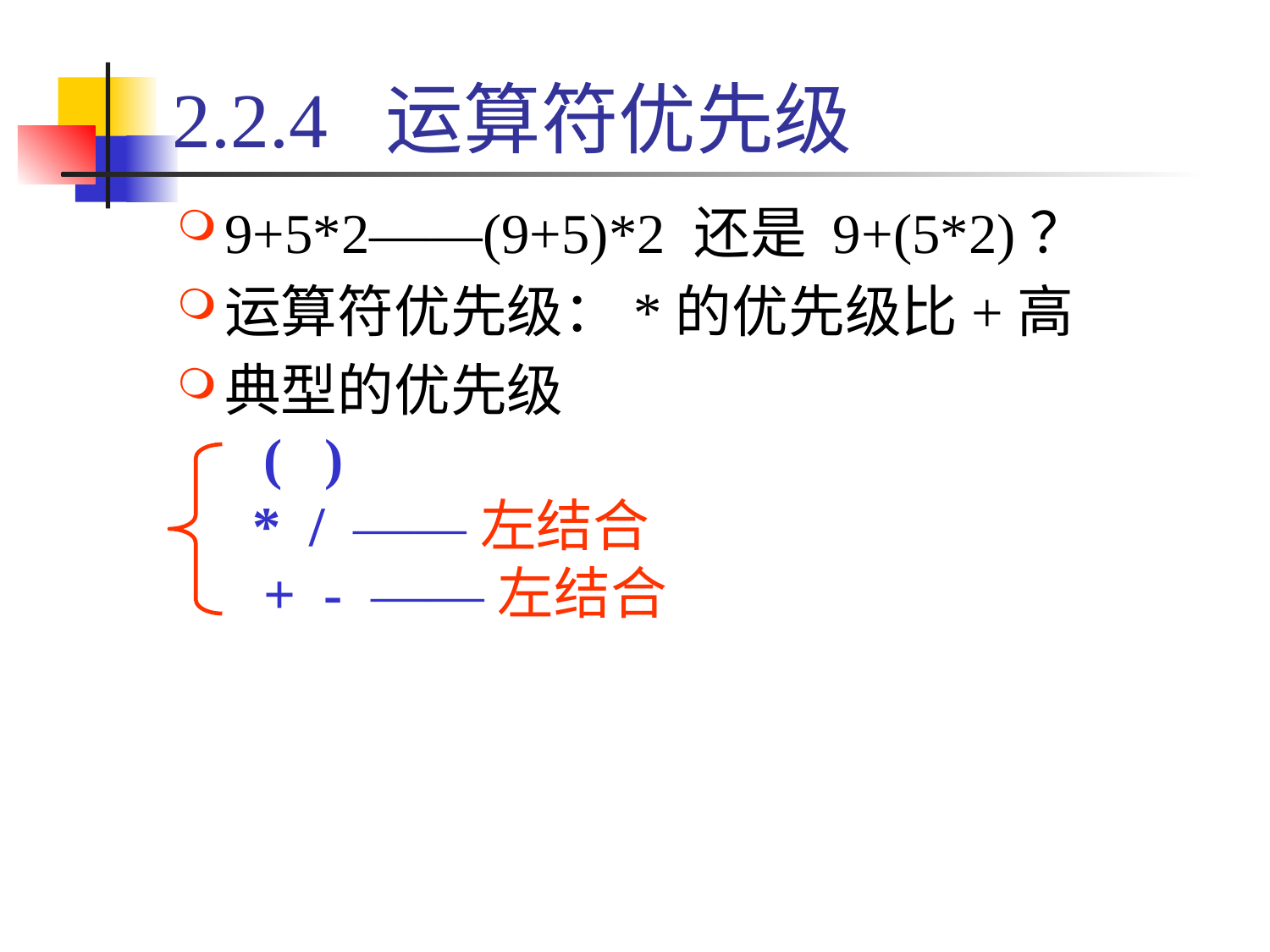

# 2.2.4  运算符优先级
9+5*2——(9+5)*2 还是 9+(5*2)？
运算符优先级：*的优先级比+高
典型的优先级
  (   )
  *  /  ——左结合
  +  -  ——左结合